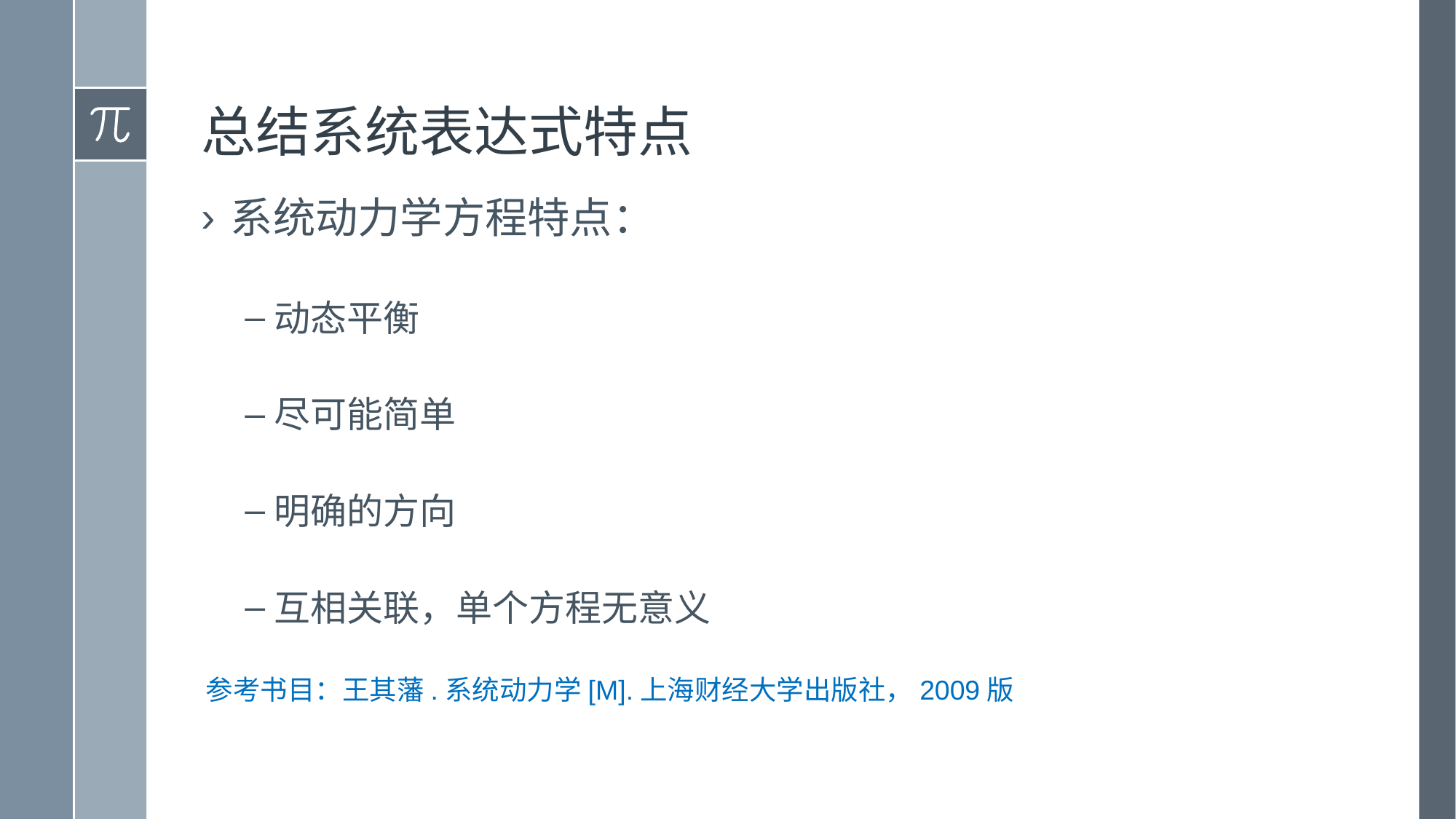

# 总结系统表达式特点
系统动力学方程特点：
动态平衡
尽可能简单
明确的方向
互相关联，单个方程无意义

参考书目：王其藩.系统动力学[M].上海财经大学出版社，2009版